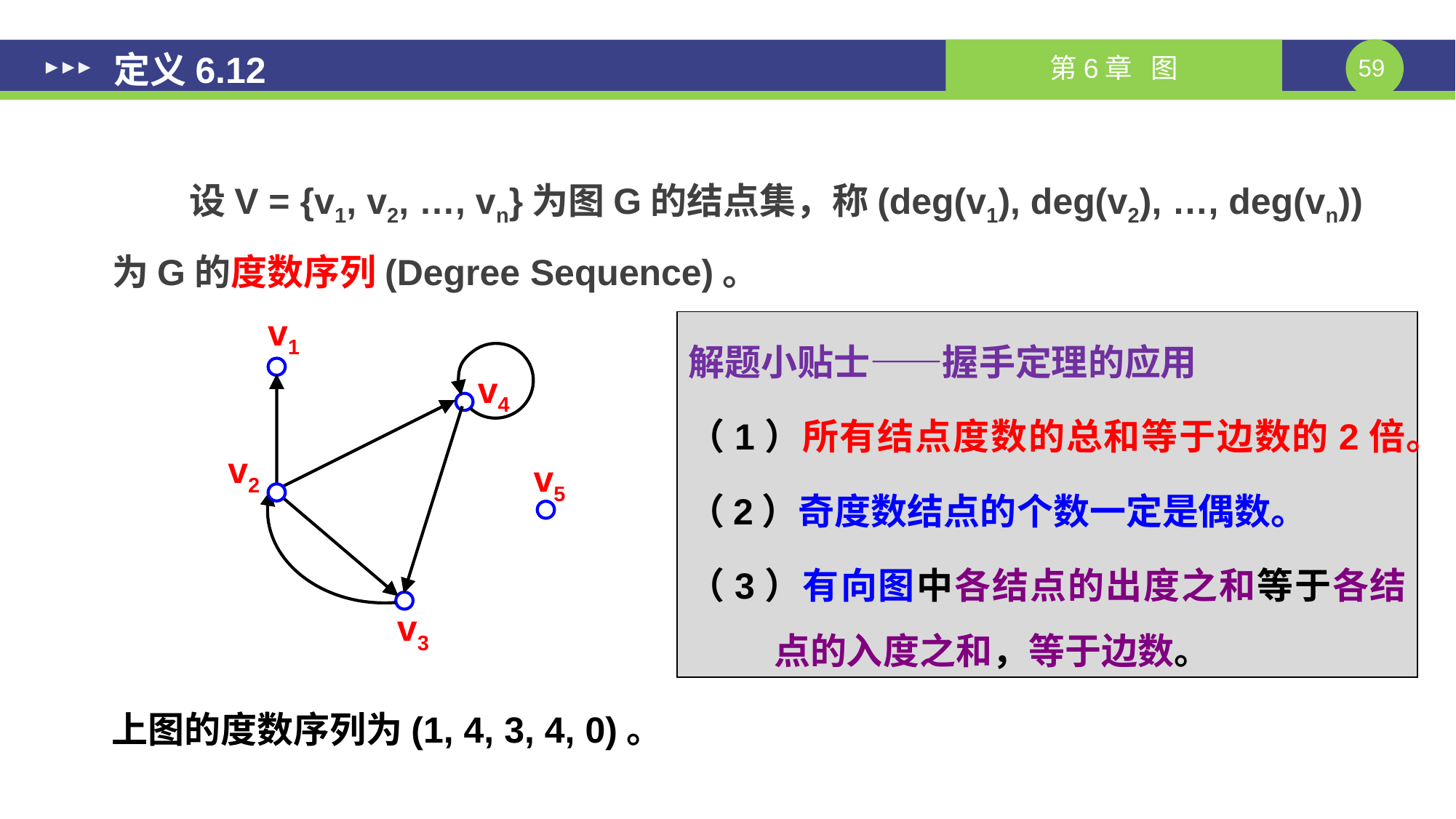

定义6.12
设V = {v1, v2, …, vn}为图G的结点集，称(deg(v1), deg(v2), …, deg(vn))为G的度数序列(Degree Sequence)。
v1

v4

v2
v5

v3
解题小贴士——握手定理的应用
（1）所有结点度数的总和等于边数的2倍。
（2）奇度数结点的个数一定是偶数。
（3）有向图中各结点的出度之和等于各结点的入度之和，等于边数。
上图的度数序列为(1, 4, 3, 4, 0)。